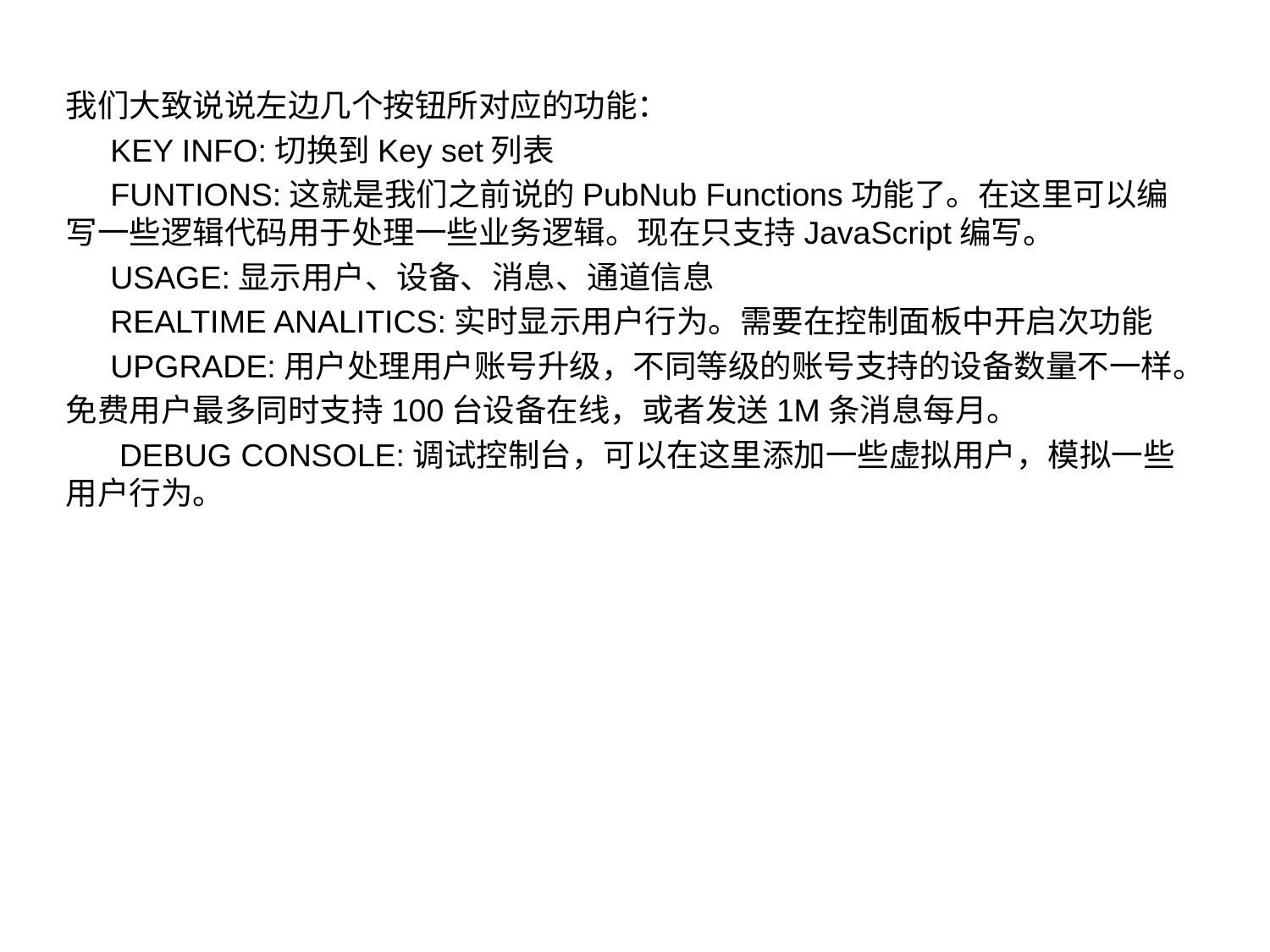

我们大致说说左边几个按钮所对应的功能：
     KEY INFO:切换到Key set列表
     FUNTIONS:这就是我们之前说的PubNub Functions功能了。在这里可以编写一些逻辑代码用于处理一些业务逻辑。现在只支持JavaScript编写。
     USAGE:显示用户、设备、消息、通道信息
     REALTIME ANALITICS:实时显示用户行为。需要在控制面板中开启次功能
     UPGRADE:用户处理用户账号升级，不同等级的账号支持的设备数量不一样。
免费用户最多同时支持100台设备在线，或者发送1M条消息每月。
      DEBUG CONSOLE:调试控制台，可以在这里添加一些虚拟用户，模拟一些用户行为。